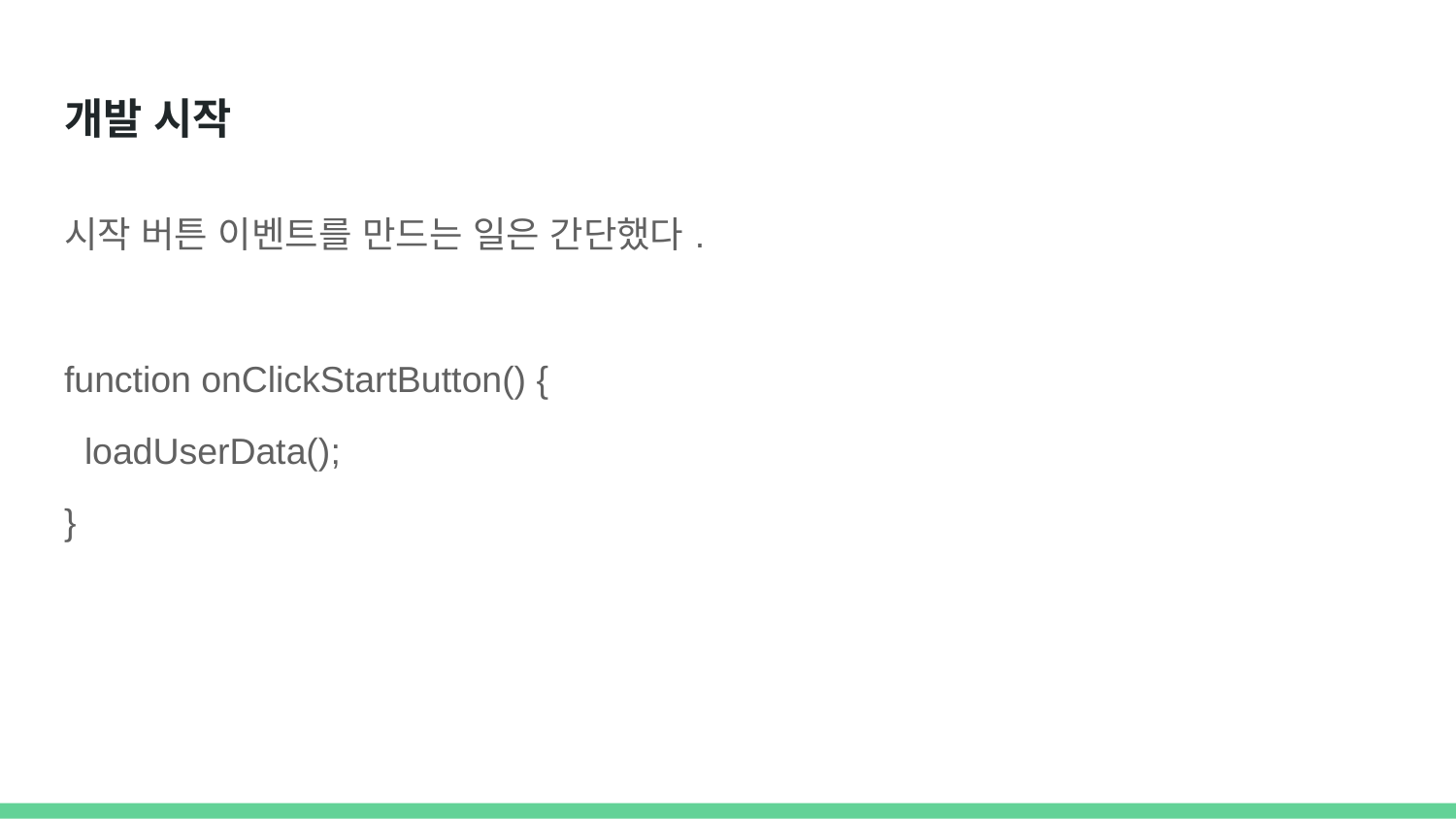

# 개발 시작
시작 버튼 이벤트를 만드는 일은 간단했다.

function onClickStartButton() {
  loadUserData();
}